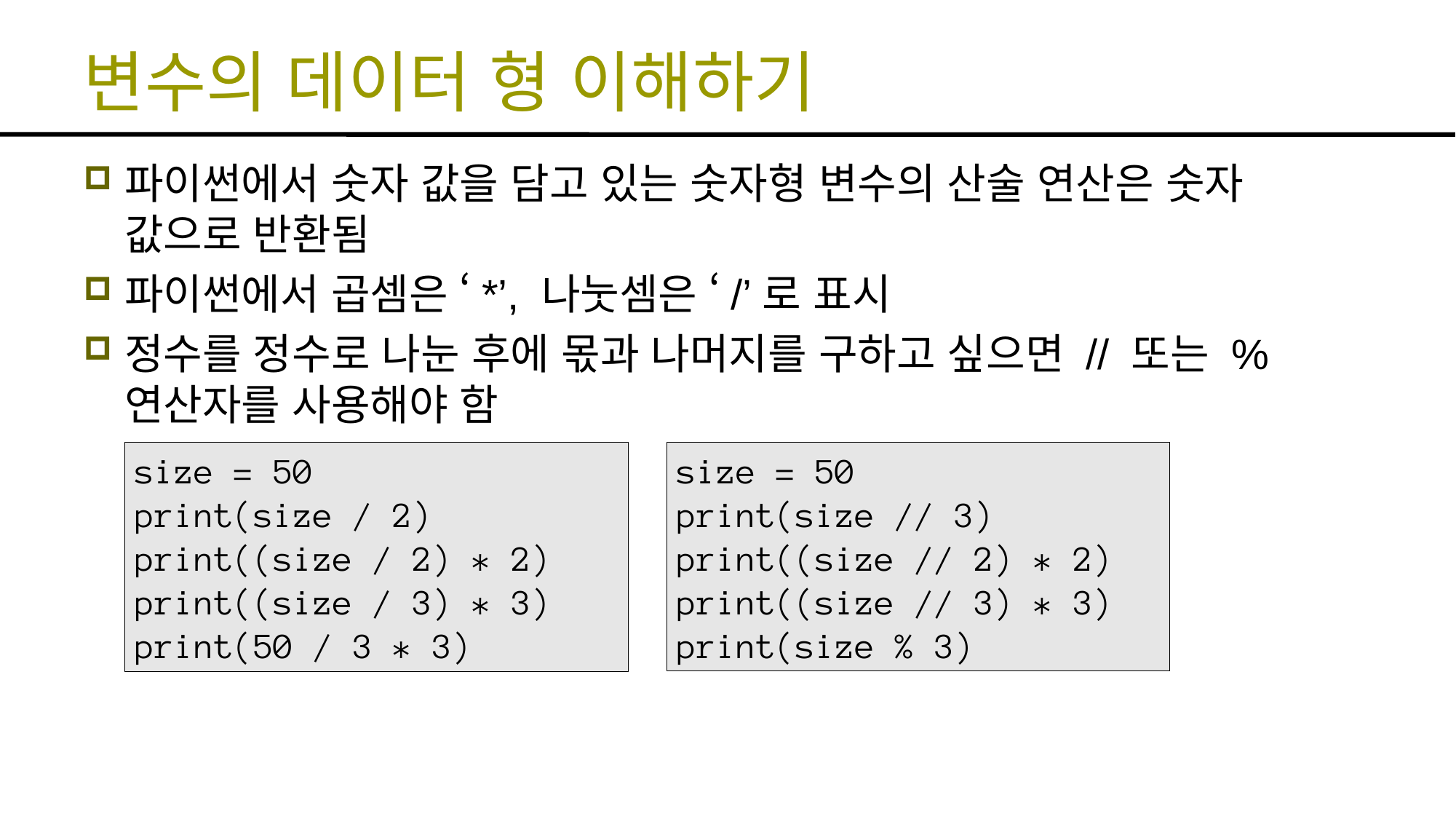

# 변수의 데이터 형 이해하기
파이썬에서 숫자 값을 담고 있는 숫자형 변수의 산술 연산은 숫자 값으로 반환됨
파이썬에서 곱셈은 ‘*’, 나눗셈은 ‘/’로 표시
정수를 정수로 나눈 후에 몫과 나머지를 구하고 싶으면 // 또는 % 연산자를 사용해야 함

size = 50
print(size // 3)
print((size // 2) * 2)
print((size // 3) * 3)
print(size % 3)
size = 50
print(size / 2)
print((size / 2) * 2)
print((size / 3) * 3)
print(50 / 3 * 3)